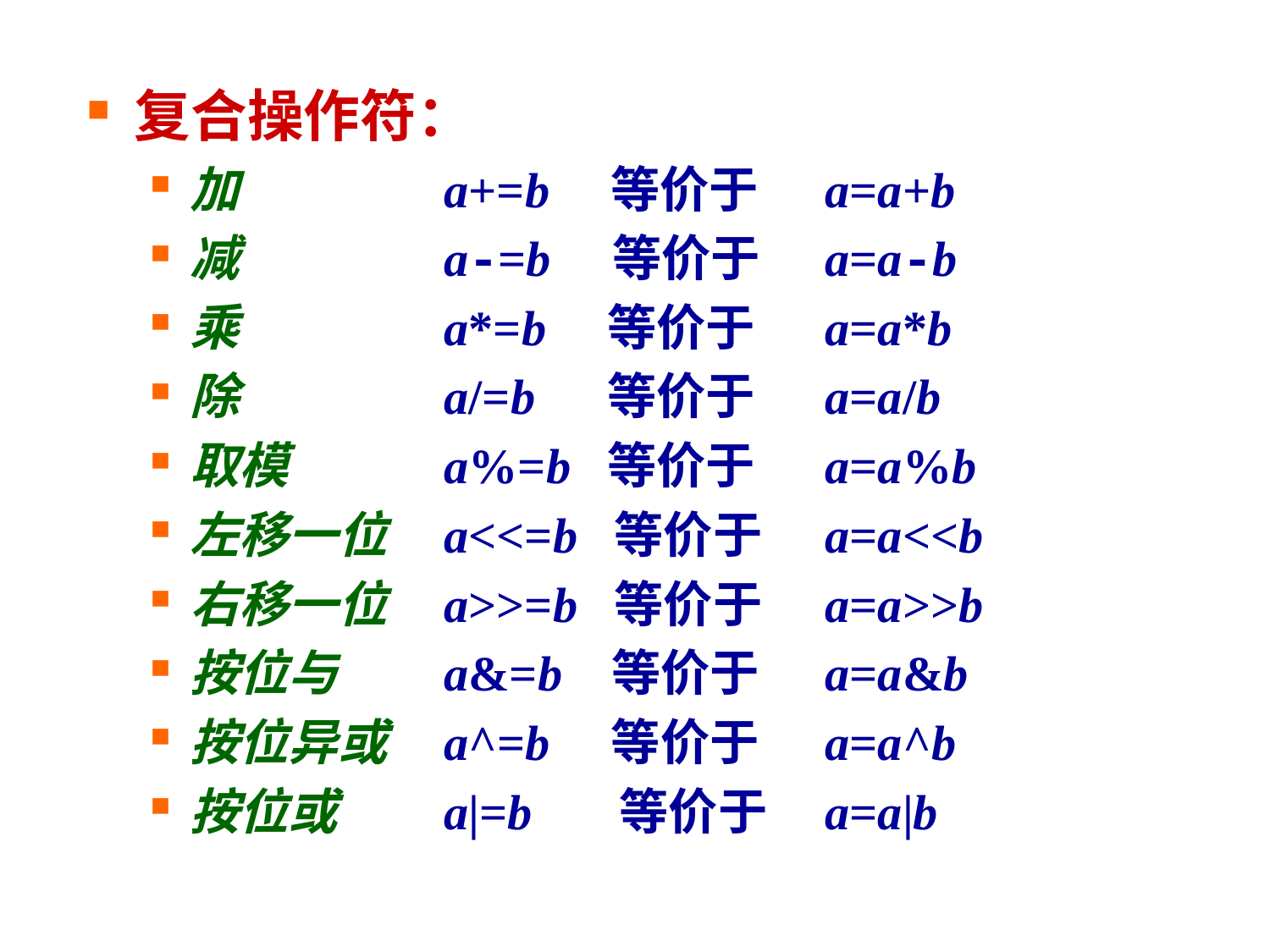

复合操作符：
加		a+=b    等价于	a=a+b
减 		a-=b    等价于	a=a-b
乘		a*=b    等价于	a=a*b
除 		a/=b	  等价于	a=a/b
取模 		a%=b  等价于	a=a%b
左移一位 	a<<=b  等价于	a=a<<b
右移一位 	a>>=b  等价于	a=a>>b
按位与 	a&=b   等价于	a=a&b
按位异或 	a^=b    等价于	a=a^b
按位或 	a|=b	   等价于	a=a|b
28